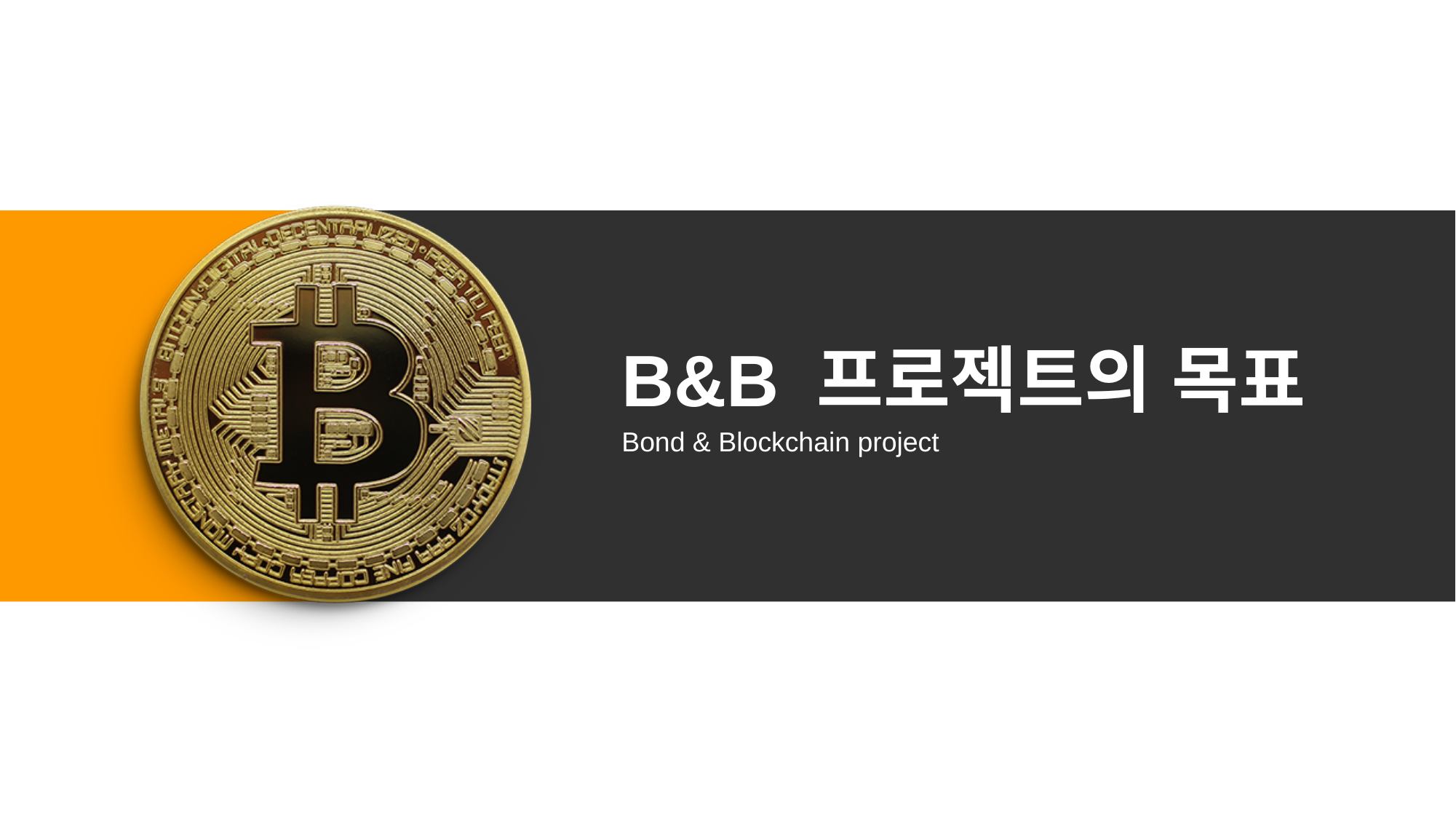

B&B 프로젝트의 목표
Bond & Blockchain project